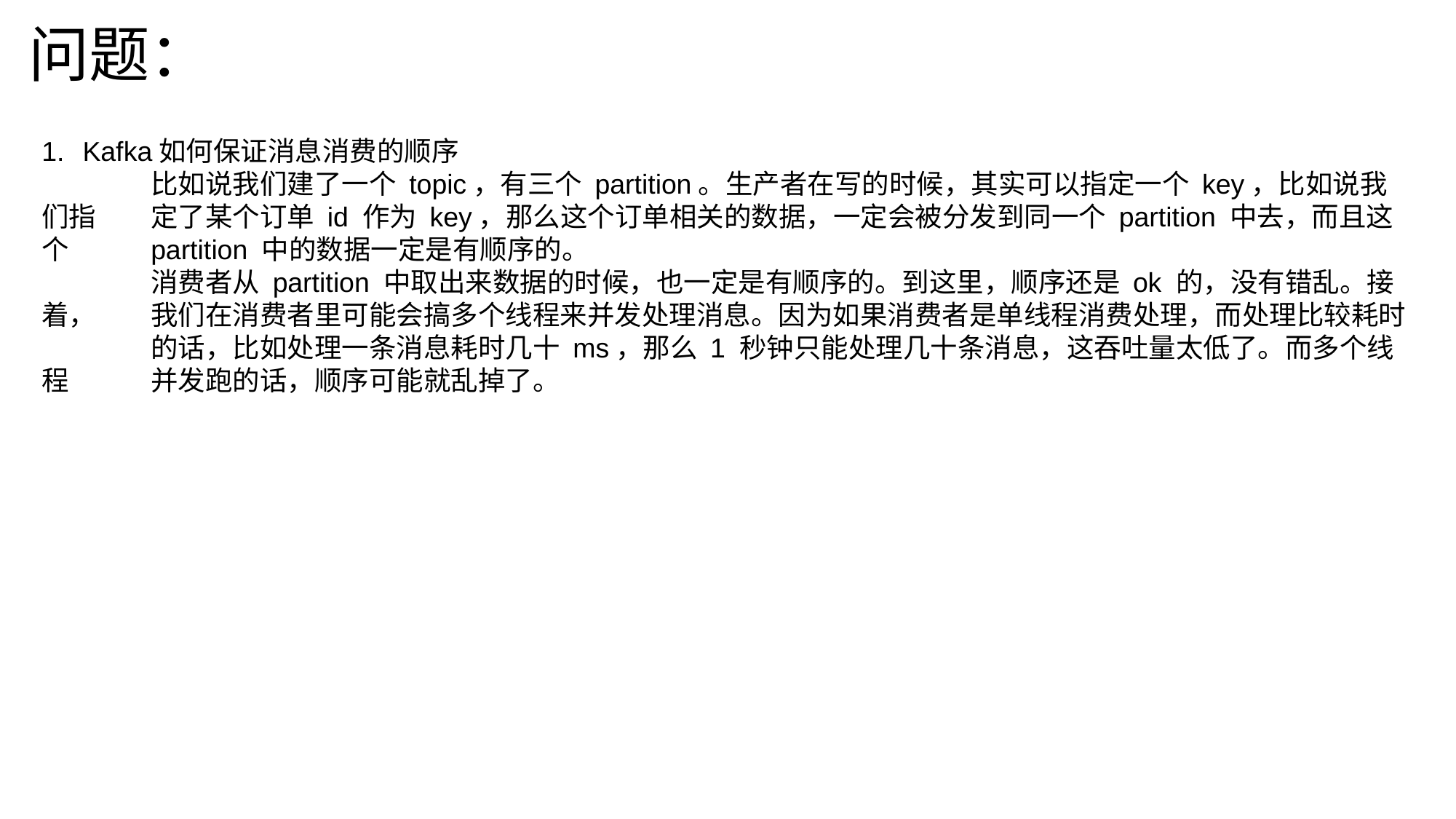

问题：

Kafka如何保证消息消费的顺序
	比如说我们建了一个 topic，有三个 partition。生产者在写的时候，其实可以指定一个 key，比如说我们指	定了某个订单 id 作为 key，那么这个订单相关的数据，一定会被分发到同一个 partition 中去，而且这个 	partition 中的数据一定是有顺序的。
	消费者从 partition 中取出来数据的时候，也一定是有顺序的。到这里，顺序还是 ok 的，没有错乱。接着，	我们在消费者里可能会搞多个线程来并发处理消息。因为如果消费者是单线程消费处理，而处理比较耗时	的话，比如处理一条消息耗时几十 ms，那么 1 秒钟只能处理几十条消息，这吞吐量太低了。而多个线程	并发跑的话，顺序可能就乱掉了。